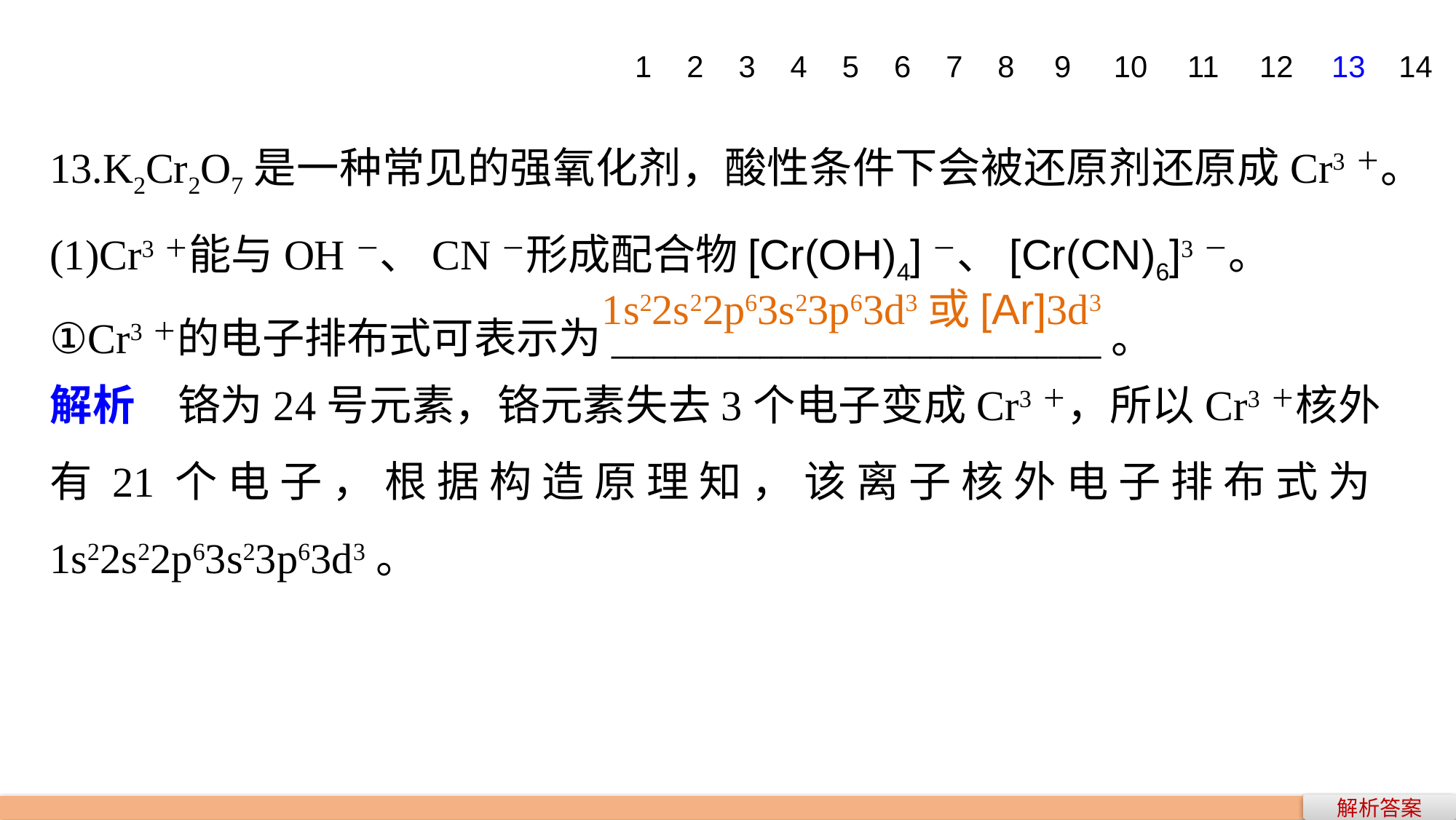

1
2
3
4
5
6
7
8
9
10
11
12
13
14
13.K2Cr2O7是一种常见的强氧化剂，酸性条件下会被还原剂还原成Cr3＋。
(1)Cr3＋能与OH－、CN－形成配合物[Cr(OH)4]－、[Cr(CN)6]3－。
①Cr3＋的电子排布式可表示为_______________________。
1s22s22p63s23p63d3或[Ar]3d3
解析　铬为24号元素，铬元素失去3个电子变成Cr3＋，所以Cr3＋核外有21个电子，根据构造原理知，该离子核外电子排布式为1s22s22p63s23p63d3。
解析答案